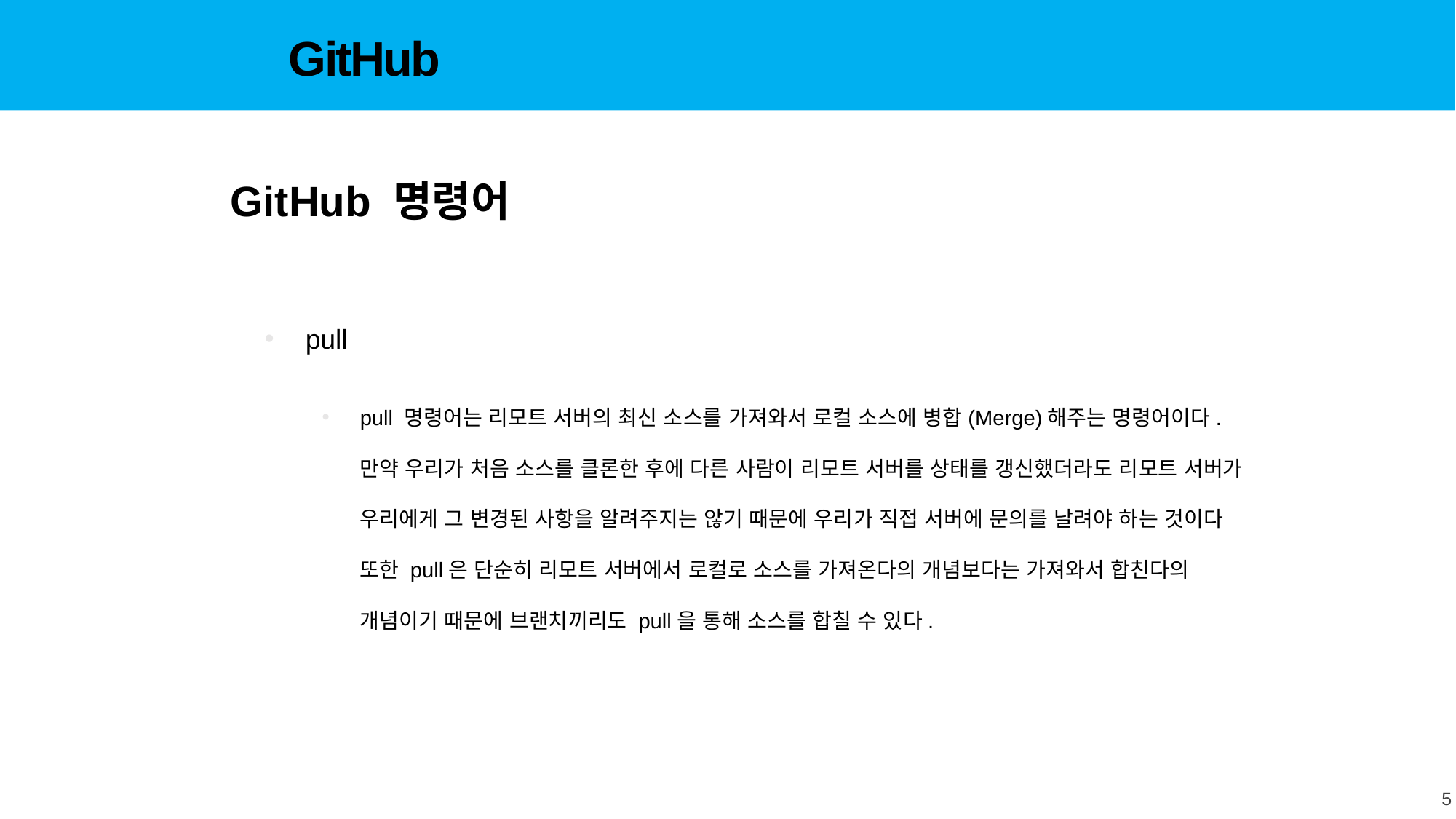

GitHub
GitHub 명령어
pull
pull 명령어는 리모트 서버의 최신 소스를 가져와서 로컬 소스에 병합(Merge)해주는 명령어이다. 만약 우리가 처음 소스를 클론한 후에 다른 사람이 리모트 서버를 상태를 갱신했더라도 리모트 서버가 우리에게 그 변경된 사항을 알려주지는 않기 때문에 우리가 직접 서버에 문의를 날려야 하는 것이다
또한 pull은 단순히 리모트 서버에서 로컬로 소스를 가져온다의 개념보다는 가져와서 합친다의 개념이기 때문에 브랜치끼리도 pull을 통해 소스를 합칠 수 있다.